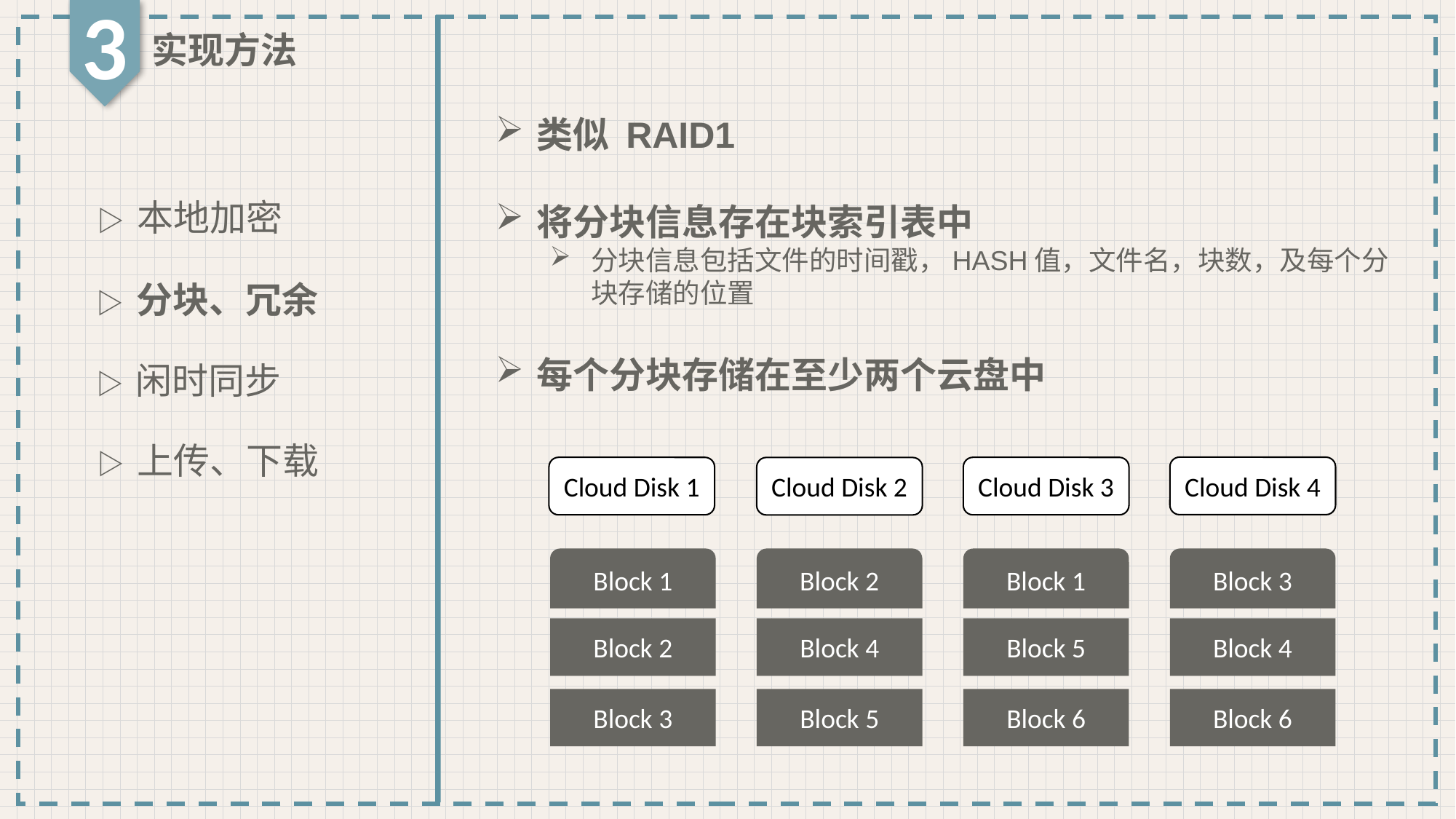

3

实现方法
类似 RAID1

将分块信息存在块索引表中
分块信息包括文件的时间戳，HASH值，文件名，块数，及每个分块存储的位置

每个分块存储在至少两个云盘中
▷ 本地加密
▷ 分块、冗余
▷ 闲时同步
▷ 上传、下载
Cloud Disk 4
Cloud Disk 3
Cloud Disk 1
Cloud Disk 2
Block 1
Block 2
Block 1
Block 3
Block 2
Block 4
Block 5
Block 4
Block 3
Block 5
Block 6
Block 6